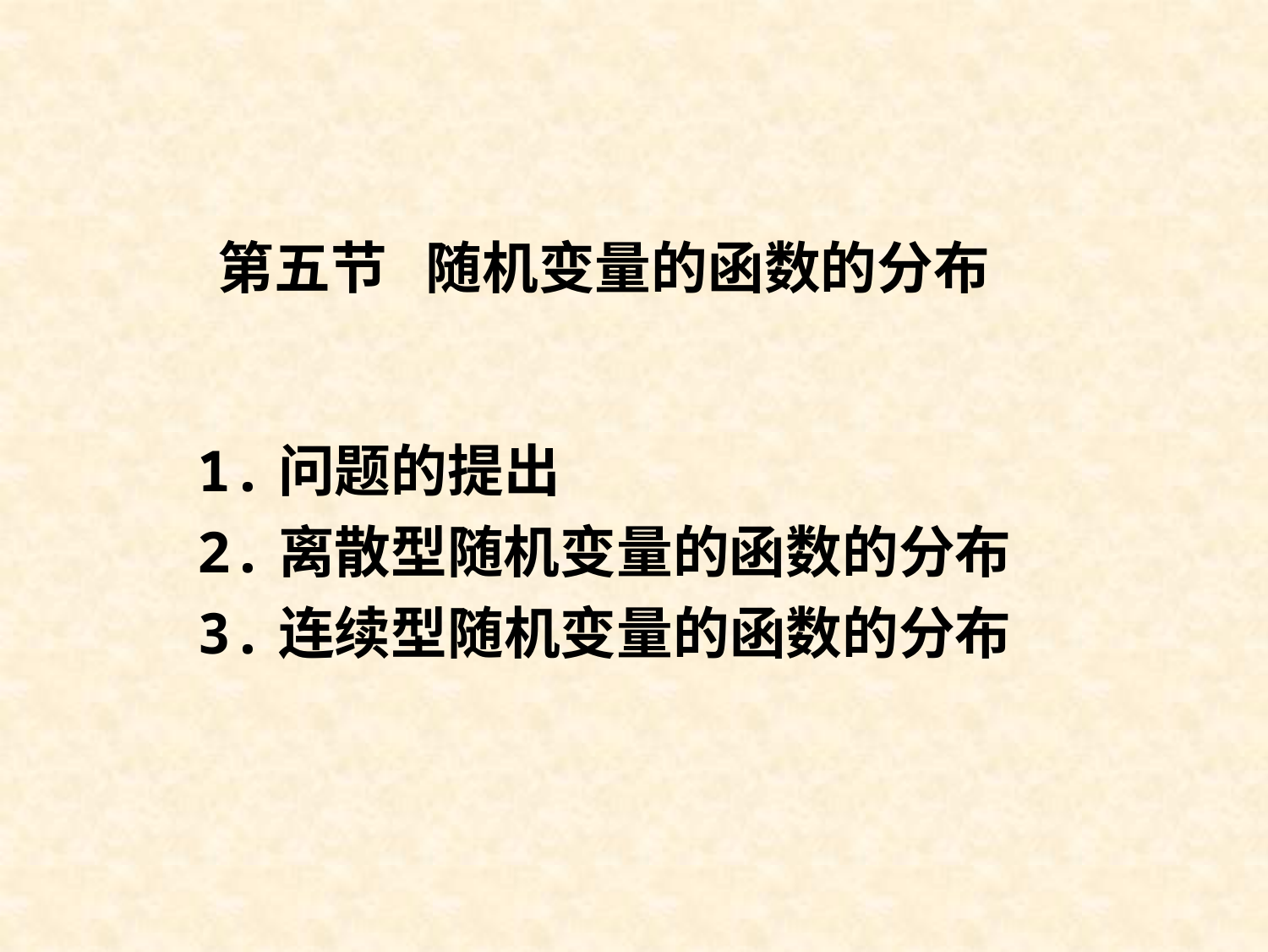

第五节   随机变量的函数的分布
1.问题的提出
2.离散型随机变量的函数的分布
3.连续型随机变量的函数的分布